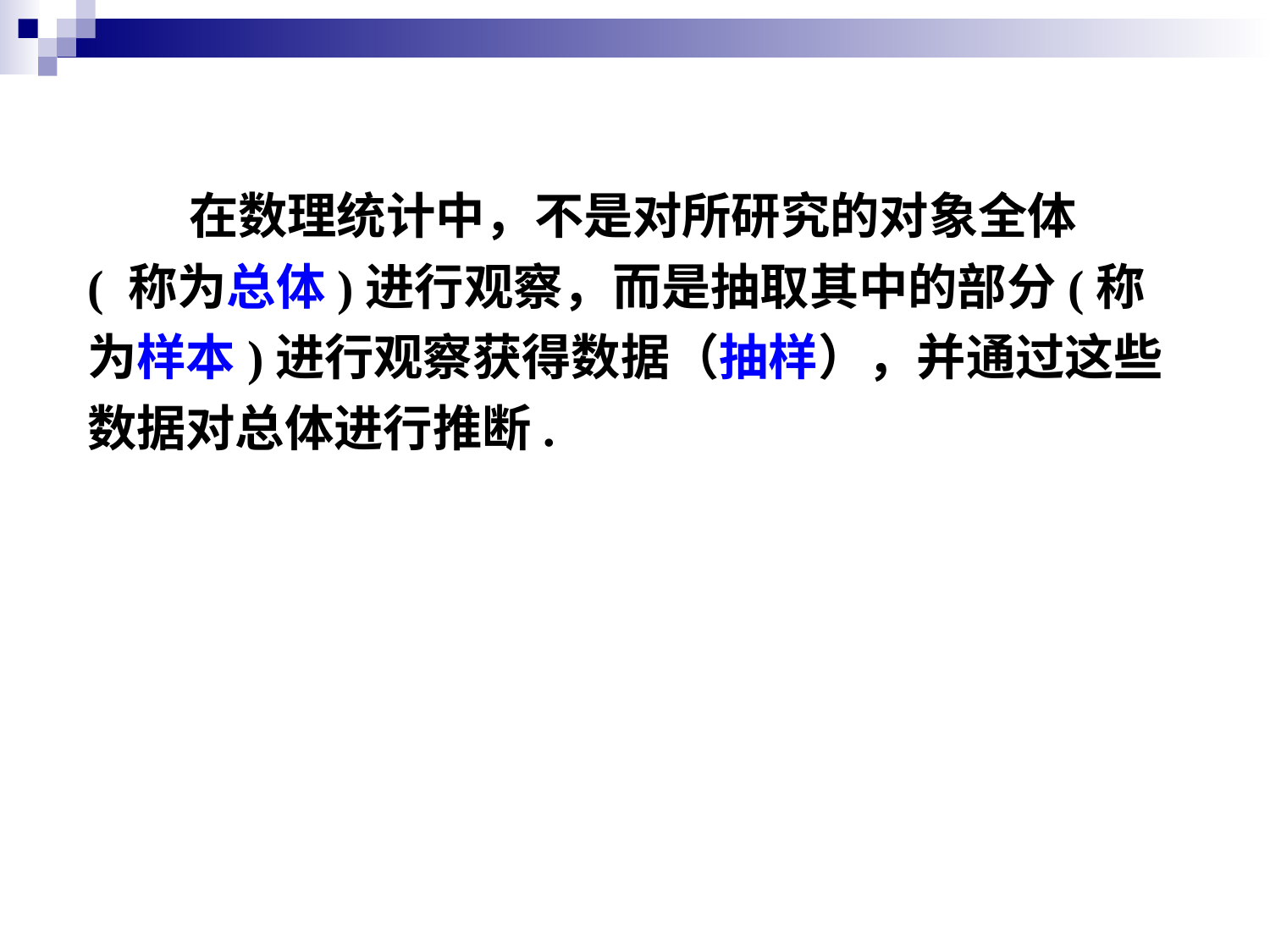

在数理统计中，不是对所研究的对象全体 ( 称为总体)进行观察，而是抽取其中的部分(称为样本)进行观察获得数据（抽样），并通过这些数据对总体进行推断.